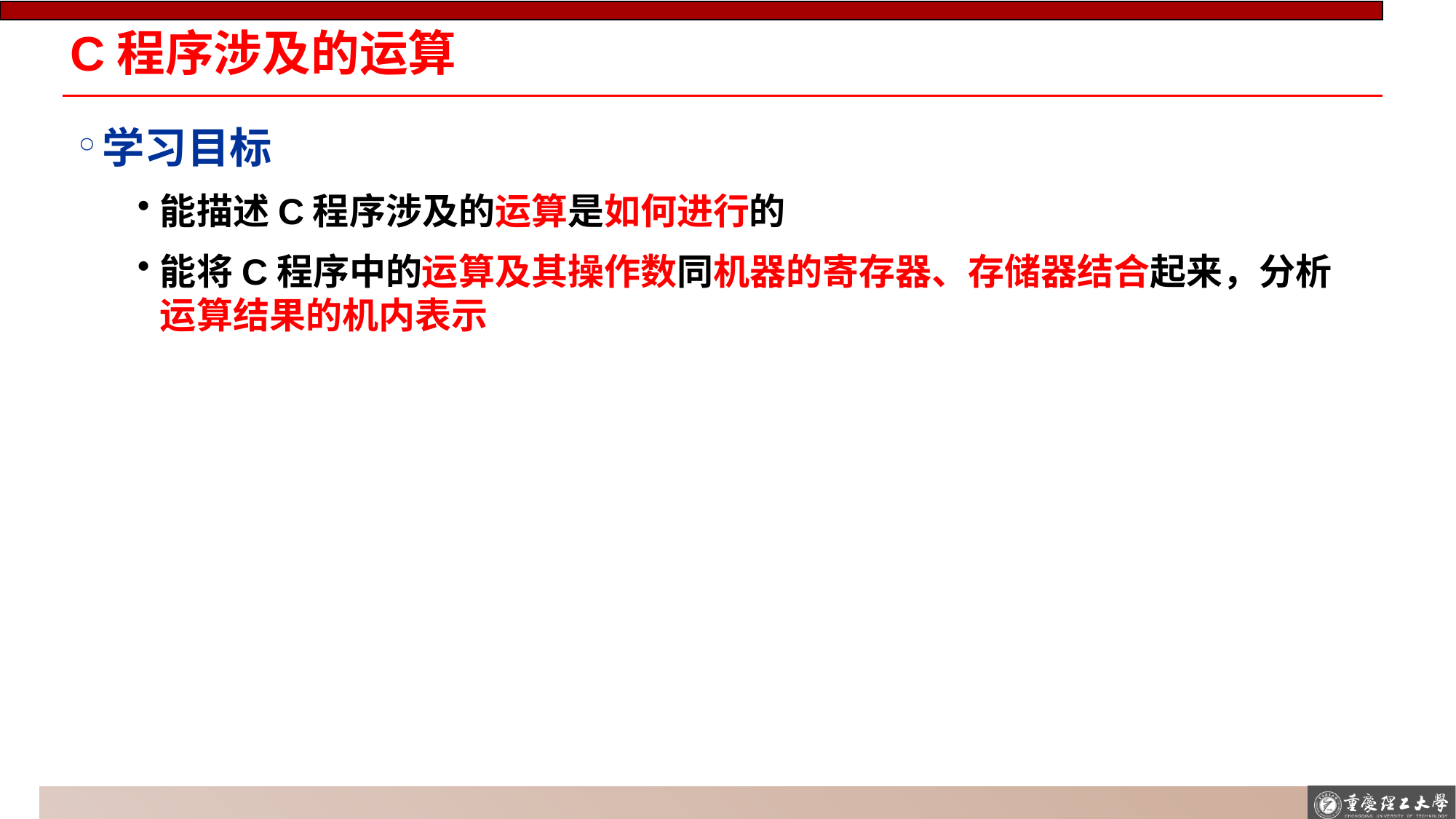

# C程序涉及的运算
学习目标
能描述C程序涉及的运算是如何进行的
能将C程序中的运算及其操作数同机器的寄存器、存储器结合起来，分析运算结果的机内表示